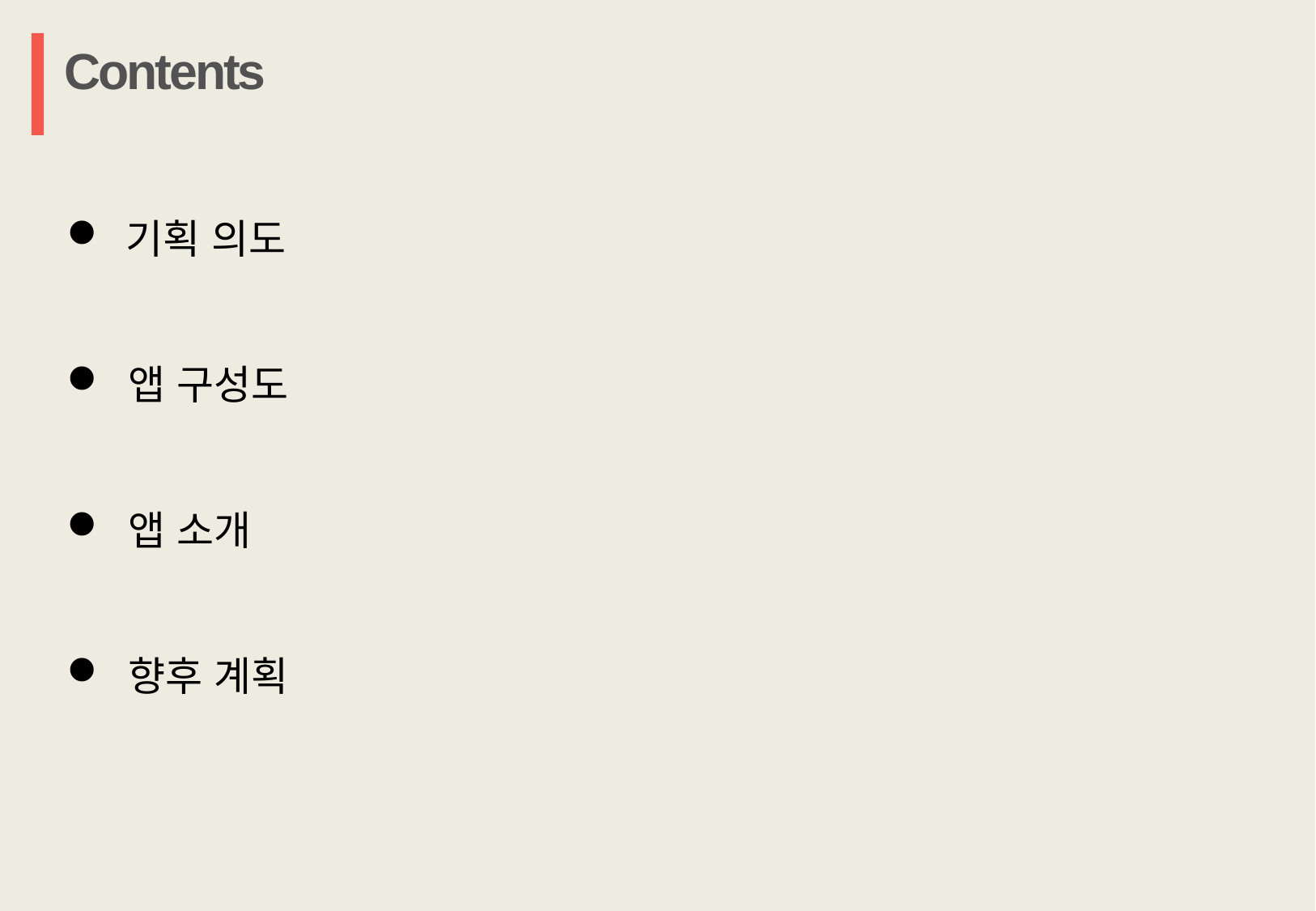

Contents

 기획 의도

 앱 구성도

 앱 소개

 향후 계획